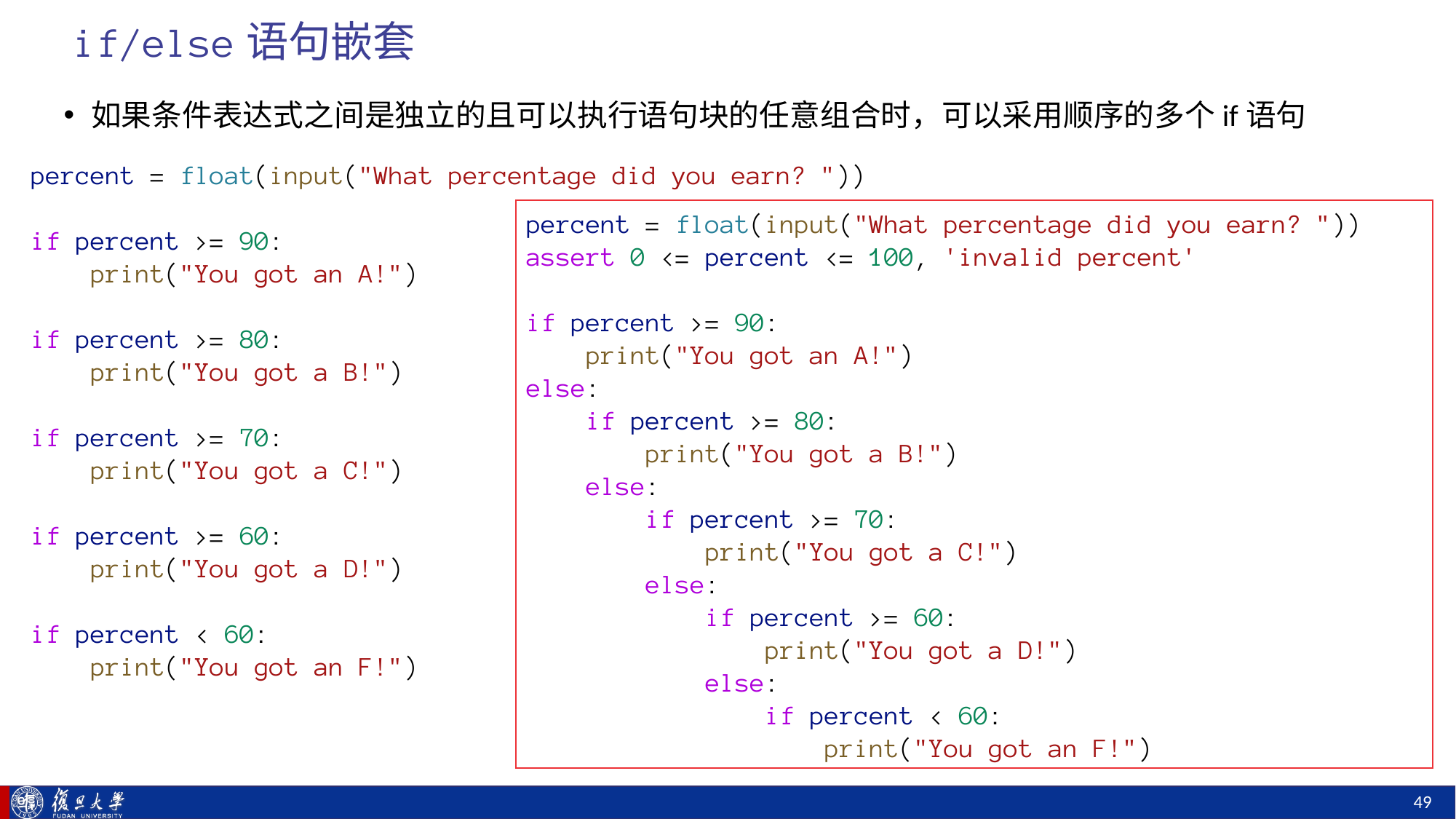

# if/else语句嵌套
如果条件表达式之间是独立的且可以执行语句块的任意组合时，可以采用顺序的多个if语句
percent = float(input("What percentage did you earn? "))
if percent >= 90:
    print("You got an A!")
if percent >= 80:
    print("You got a B!")
if percent >= 70:
    print("You got a C!")
if percent >= 60:
    print("You got a D!")
if percent < 60:
    print("You got an F!")
percent = float(input("What percentage did you earn? "))
assert 0 <= percent <= 100, 'invalid percent'
if percent >= 90:
    print("You got an A!")
else:
    if percent >= 80:
        print("You got a B!")
    else:
        if percent >= 70:
            print("You got a C!")
        else:
            if percent >= 60:
                print("You got a D!")
            else:
                if percent < 60:
                    print("You got an F!")